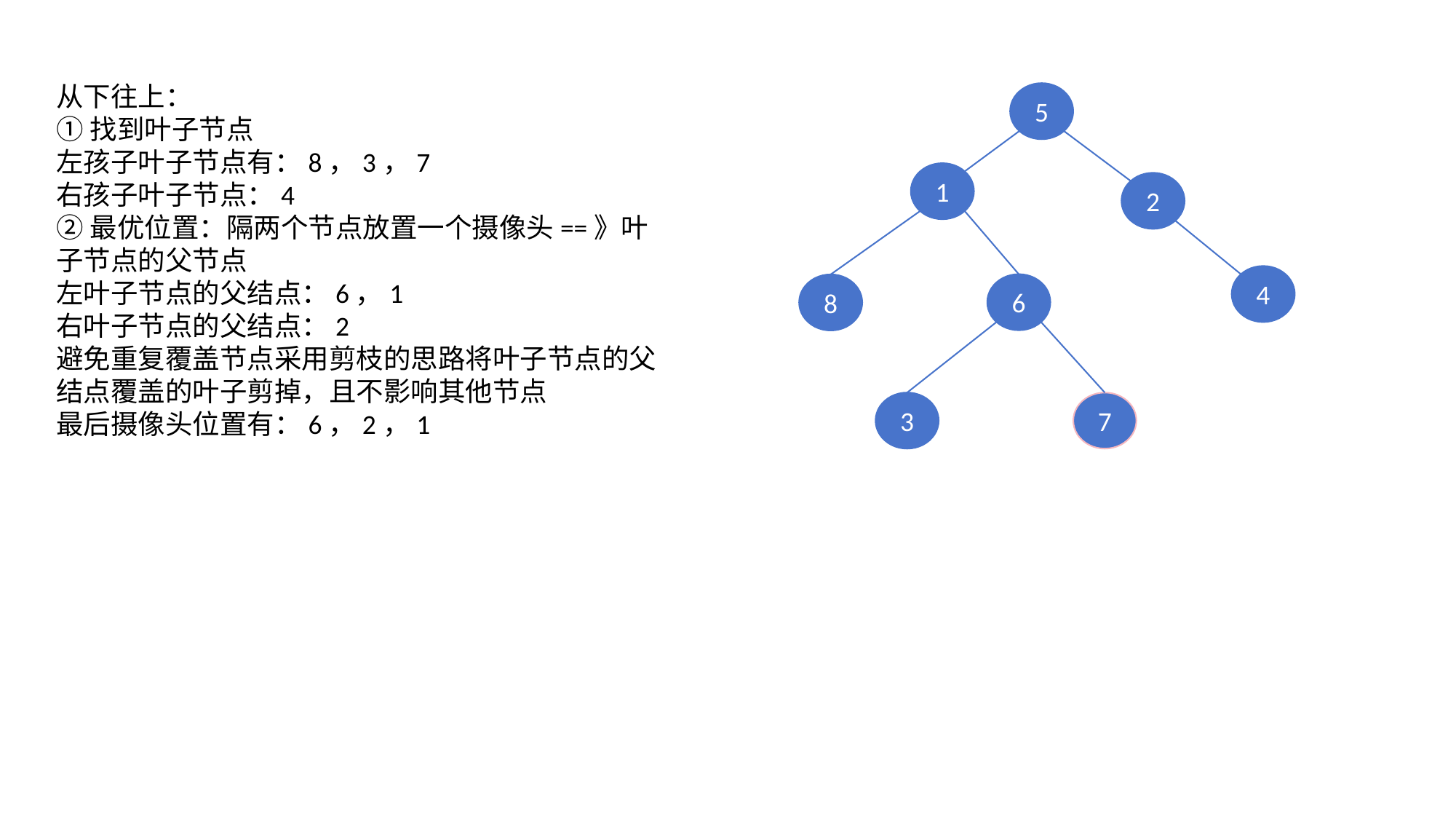

从下往上：
①找到叶子节点
左孩子叶子节点有：8，3，7
右孩子叶子节点：4
②最优位置：隔两个节点放置一个摄像头==》叶子节点的父节点
左叶子节点的父结点：6，1
右叶子节点的父结点：2
避免重复覆盖节点采用剪枝的思路将叶子节点的父结点覆盖的叶子剪掉，且不影响其他节点
最后摄像头位置有：6，2，1
5
1
2
4
6
8
3
7